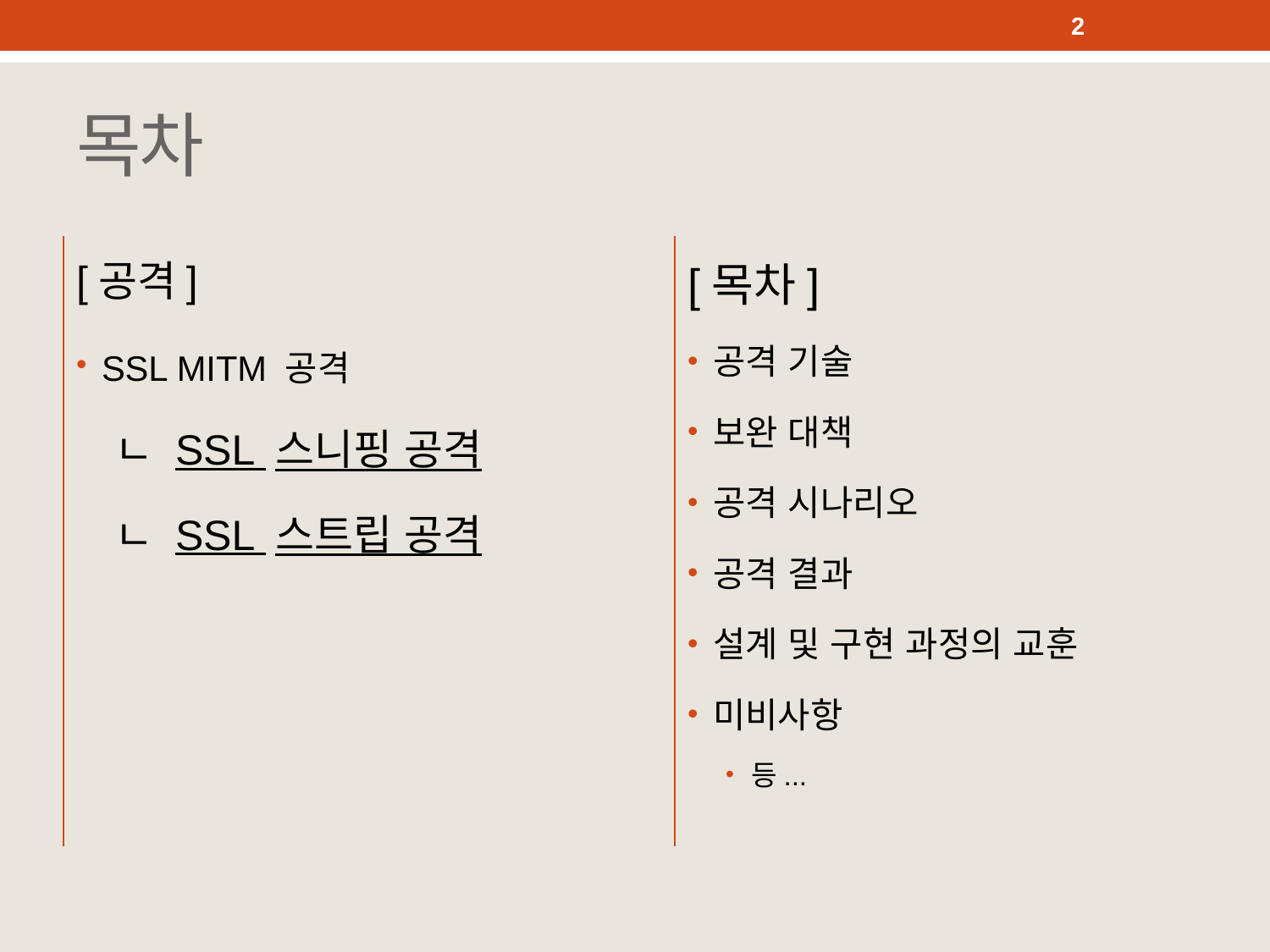

2
# 목차
[공격]
SSL MITM 공격
ㄴ SSL 스니핑 공격
ㄴ SSL 스트립 공격
[목차]
공격 기술
보완 대책
공격 시나리오
공격 결과
설계 및 구현 과정의 교훈
미비사항
등...